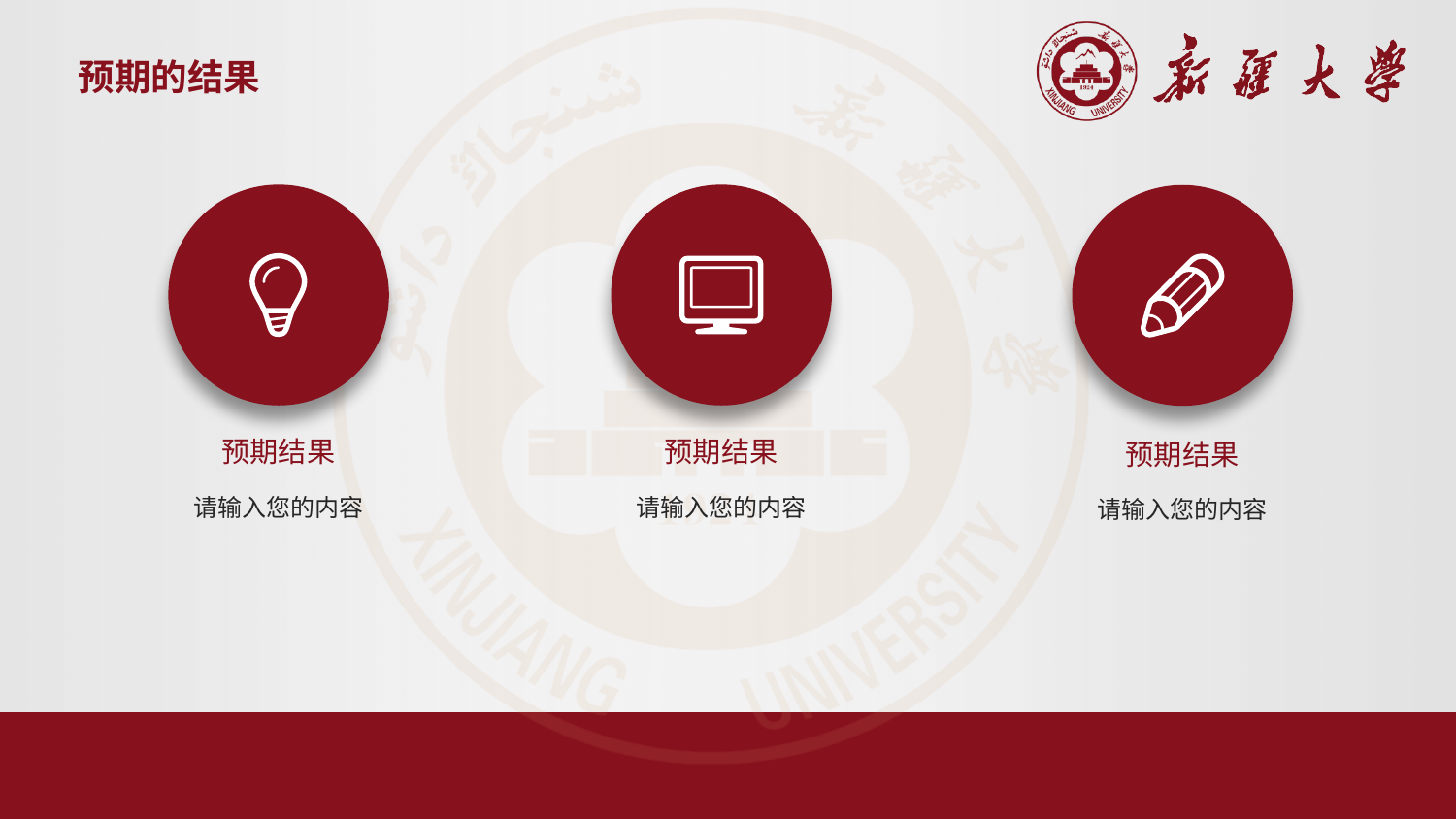

预期的结果

预期结果
预期结果
预期结果
请输入您的内容
请输入您的内容
请输入您的内容